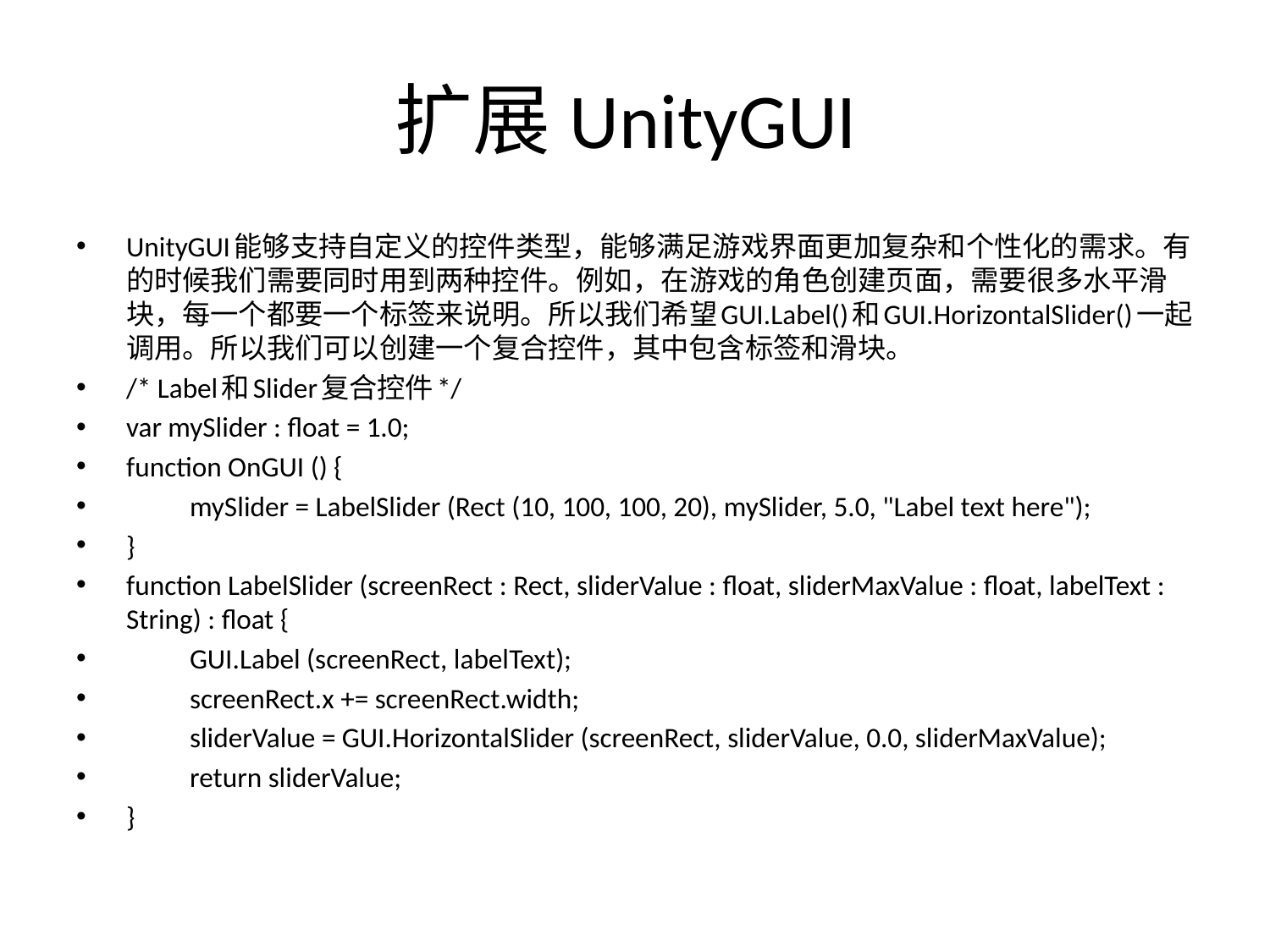

# 扩展UnityGUI
UnityGUI能够支持自定义的控件类型，能够满足游戏界面更加复杂和个性化的需求。有的时候我们需要同时用到两种控件。例如，在游戏的角色创建页面，需要很多水平滑块，每一个都要一个标签来说明。所以我们希望GUI.Label()和GUI.HorizontalSlider()一起调用。所以我们可以创建一个复合控件，其中包含标签和滑块。
/* Label和Slider复合控件*/
var mySlider : float = 1.0;
function OnGUI () {
	mySlider = LabelSlider (Rect (10, 100, 100, 20), mySlider, 5.0, "Label text here");
}
function LabelSlider (screenRect : Rect, sliderValue : float, sliderMaxValue : float, labelText : String) : float {
	GUI.Label (screenRect, labelText);
	screenRect.x += screenRect.width;
	sliderValue = GUI.HorizontalSlider (screenRect, sliderValue, 0.0, sliderMaxValue);
	return sliderValue;
}